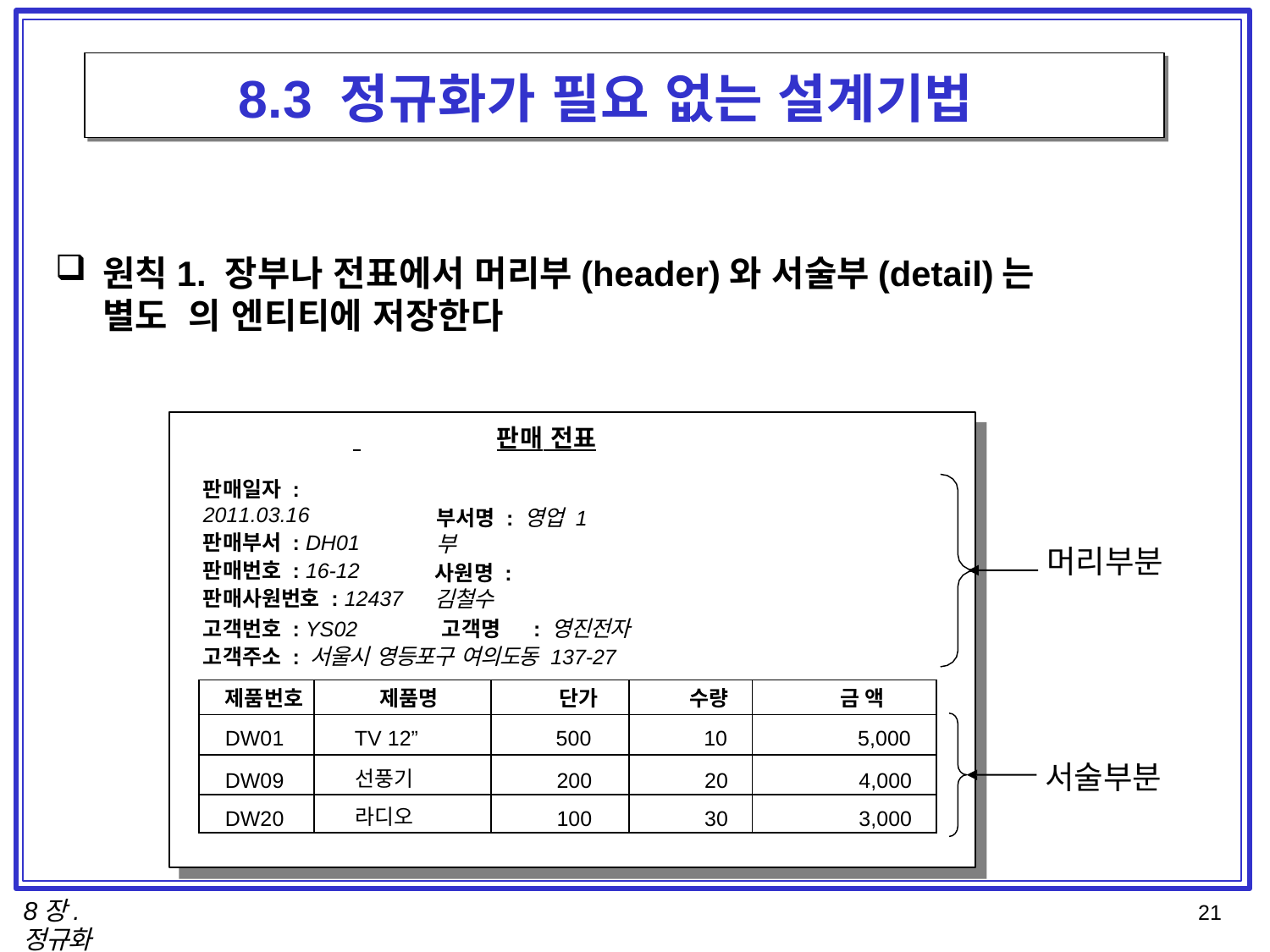

# 8.3 정규화가 필요 없는 설계기법
원칙1. 장부나 전표에서 머리부(header)와 서술부(detail)는 별도  의 엔티티에 저장한다

 	판매 전표
판매일자 : 2011.03.16
판매부서 : DH01
판매번호 : 16-12
판매사원번호 : 12437

부서명 : 영업 1부
머리부분
사원명 : 김철수
고객번호 : YS02	고객명	: 영진전자
고객주소 : 서울시 영등포구 여의도동 137-27
| 제품번호 | 제품명 | 단가 | 수량 | 금 액 |
| --- | --- | --- | --- | --- |
| DW01 | TV 12” | 500 | 10 | 5,000 |
| DW09 | 선풍기 | 200 | 20 | 4,000 |
| DW20 | 라디오 | 100 | 30 | 3,000 |
서술부분
8장. 정규화
21